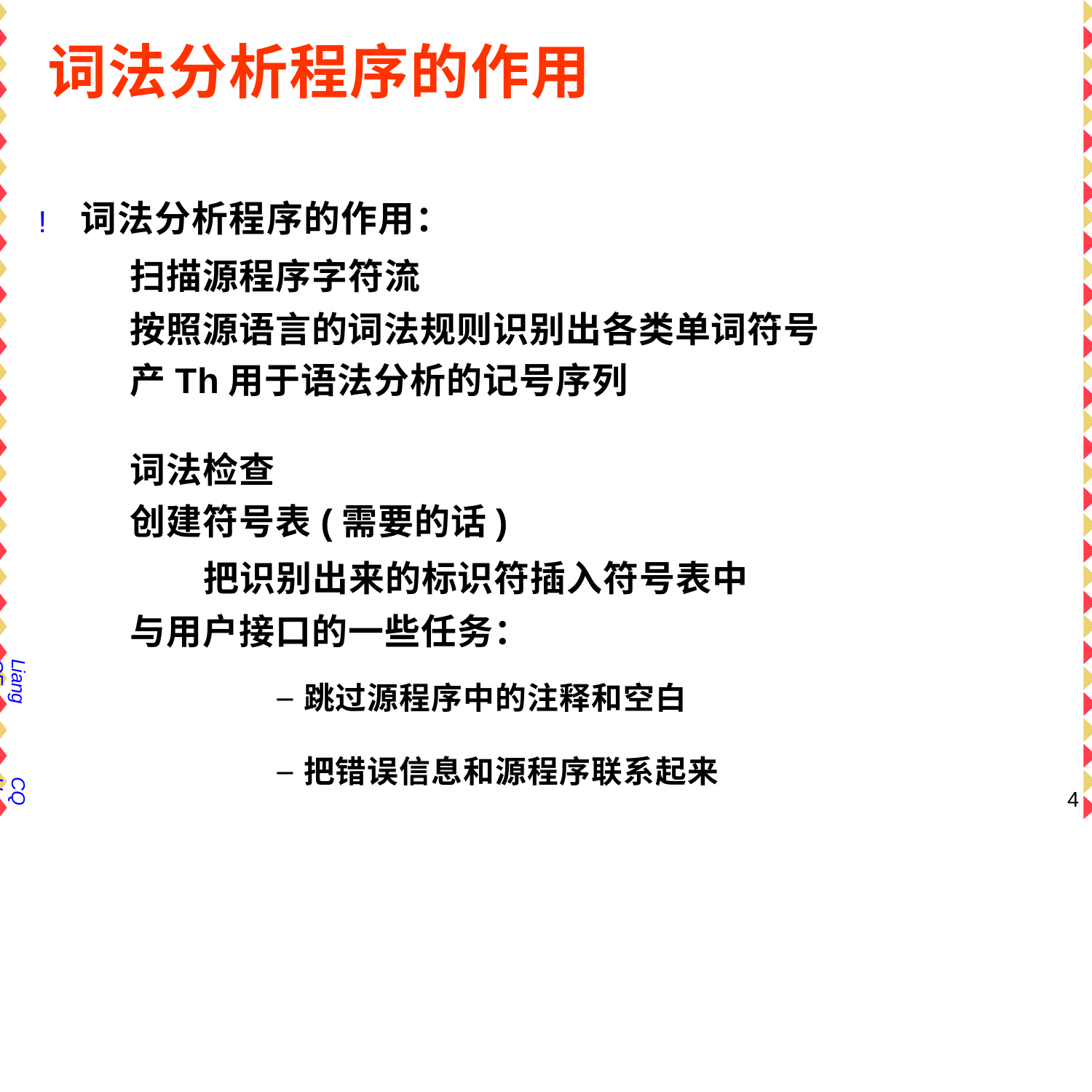

# 词法分析程序的作用
!	词法分析程序的作用：
扫描源程序字符流
按照源语言的词法规则识别出各类单词符号 产Th用于语法分析的记号序列

词法检查
创建符号表(需要的话)
把识别出来的标识符插入符号表中 与用户接口的一些任务：
–跳过源程序中的注释和空白
–把错误信息和源程序联系起来
Liang GE
CQU
4